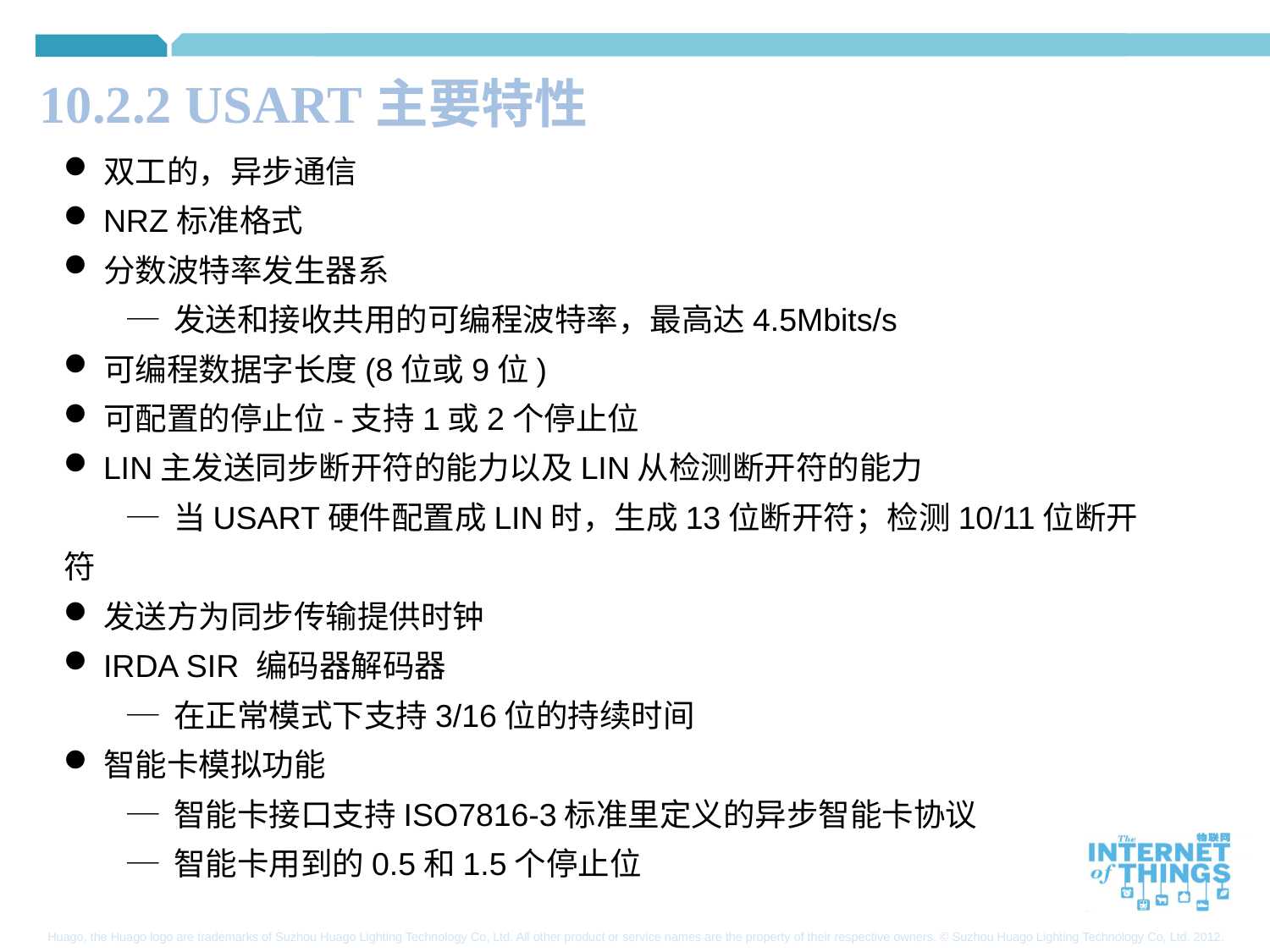

10.2.2 USART主要特性
双工的，异步通信
NRZ标准格式
分数波特率发生器系
─ 发送和接收共用的可编程波特率，最高达4.5Mbits/s
可编程数据字长度(8位或9位)
可配置的停止位-支持1或2个停止位
LIN主发送同步断开符的能力以及LIN从检测断开符的能力
─ 当USART硬件配置成LIN时，生成13位断开符；检测10/11位断开符
发送方为同步传输提供时钟
IRDA SIR 编码器解码器
─ 在正常模式下支持3/16位的持续时间
智能卡模拟功能
─ 智能卡接口支持ISO7816-3标准里定义的异步智能卡协议
─ 智能卡用到的0.5和1.5个停止位